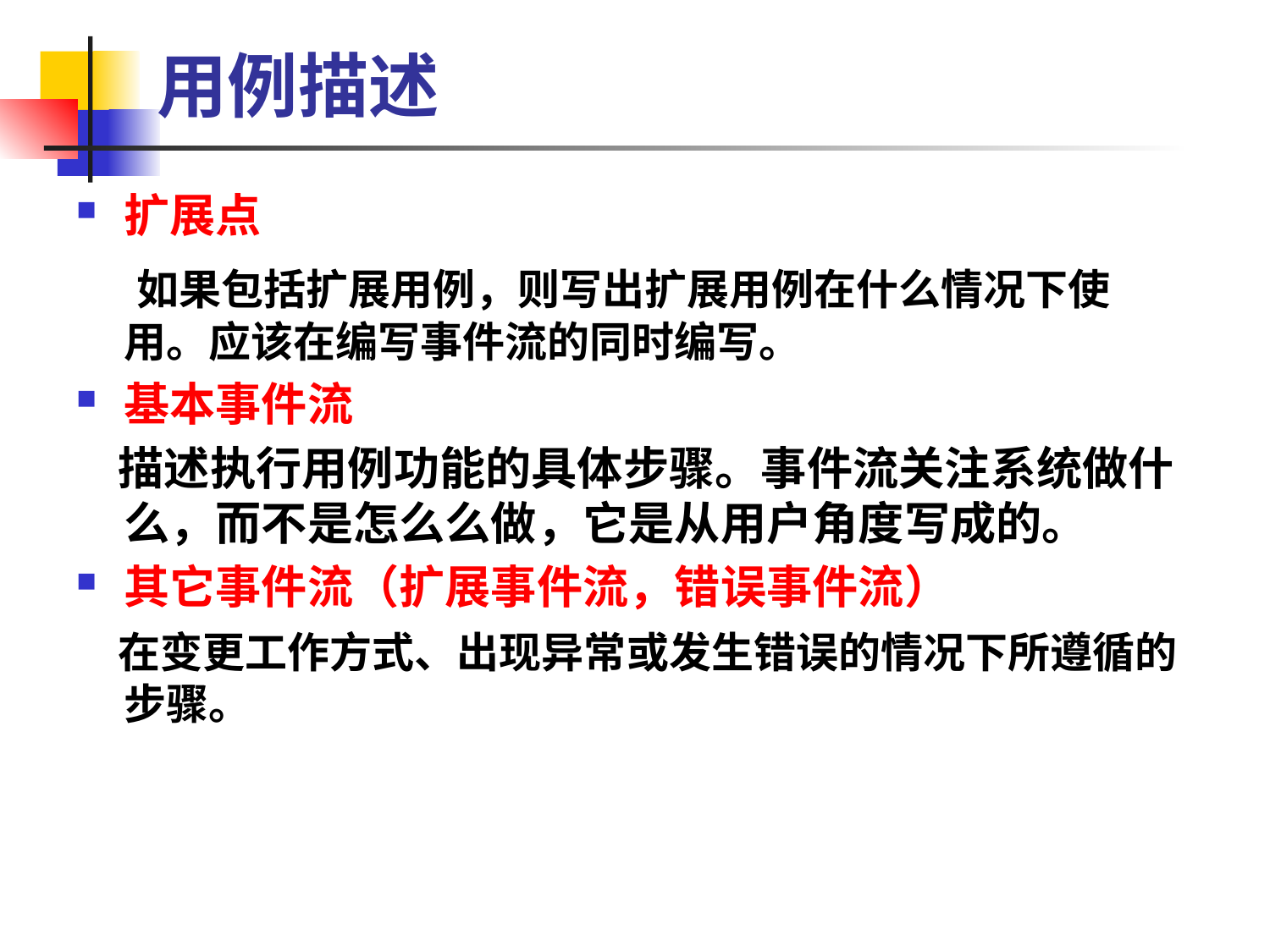

用例描述
扩展点
    如果包括扩展用例，则写出扩展用例在什么情况下使用。应该在编写事件流的同时编写。
基本事件流
   描述执行用例功能的具体步骤。事件流关注系统做什么，而不是怎么么做，它是从用户角度写成的。
其它事件流（扩展事件流，错误事件流）
   在变更工作方式、出现异常或发生错误的情况下所遵循的步骤。